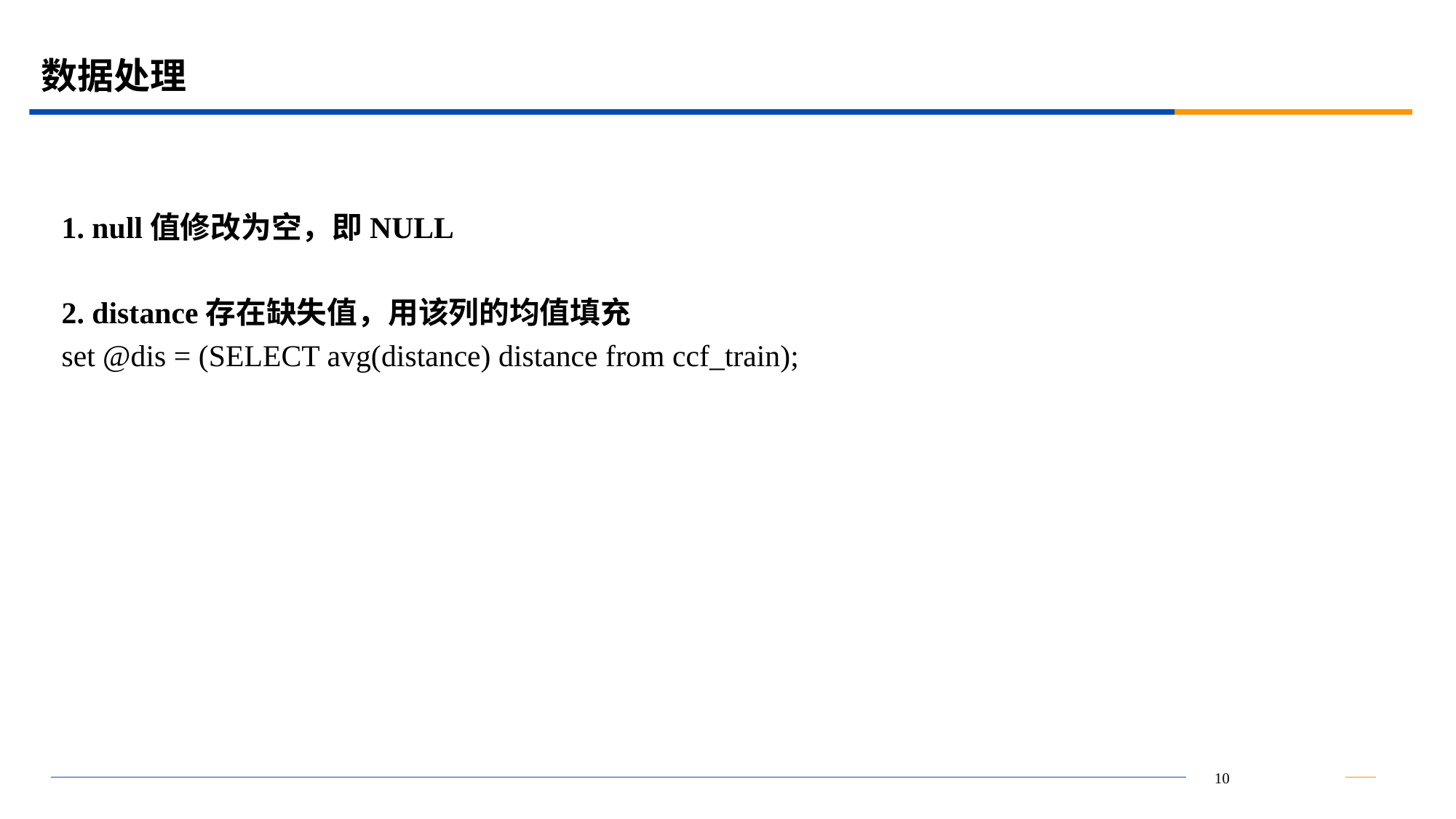

# 数据处理
1. null值修改为空，即NULL

2. distance存在缺失值，用该列的均值填充
set @dis = (SELECT avg(distance) distance from ccf_train);